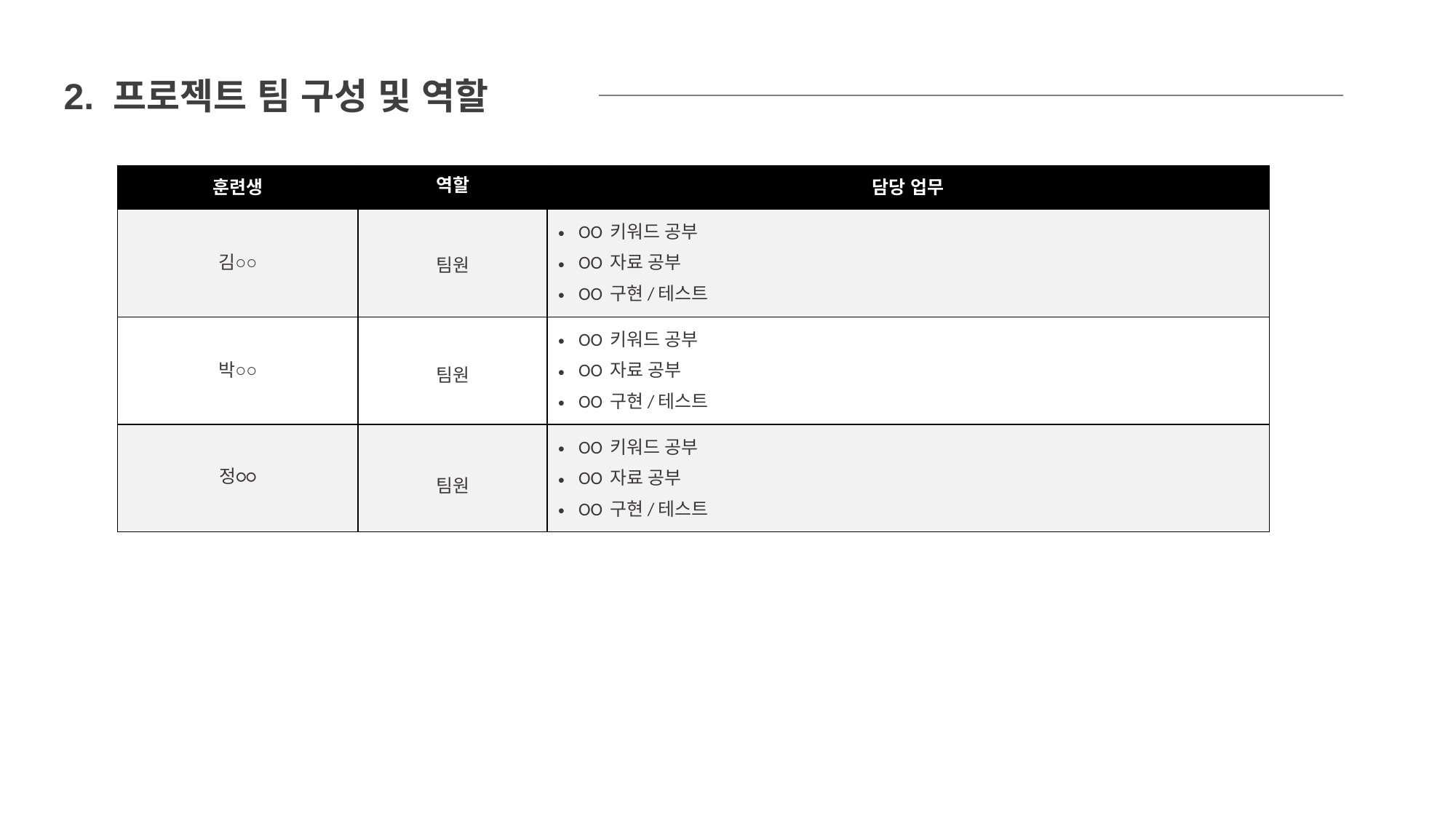

2. 프로젝트 팀 구성 및 역할
| 훈련생 | 역할 | 담당 업무 |
| --- | --- | --- |
| 김○○ | 팀원 | OO 키워드 공부 OO 자료 공부 OO 구현/테스트 |
| 박○○ | 팀원 | OO 키워드 공부 OO 자료 공부 OO 구현/테스트 |
| 정○○ | 팀원 | OO 키워드 공부 OO 자료 공부 OO 구현/테스트 |